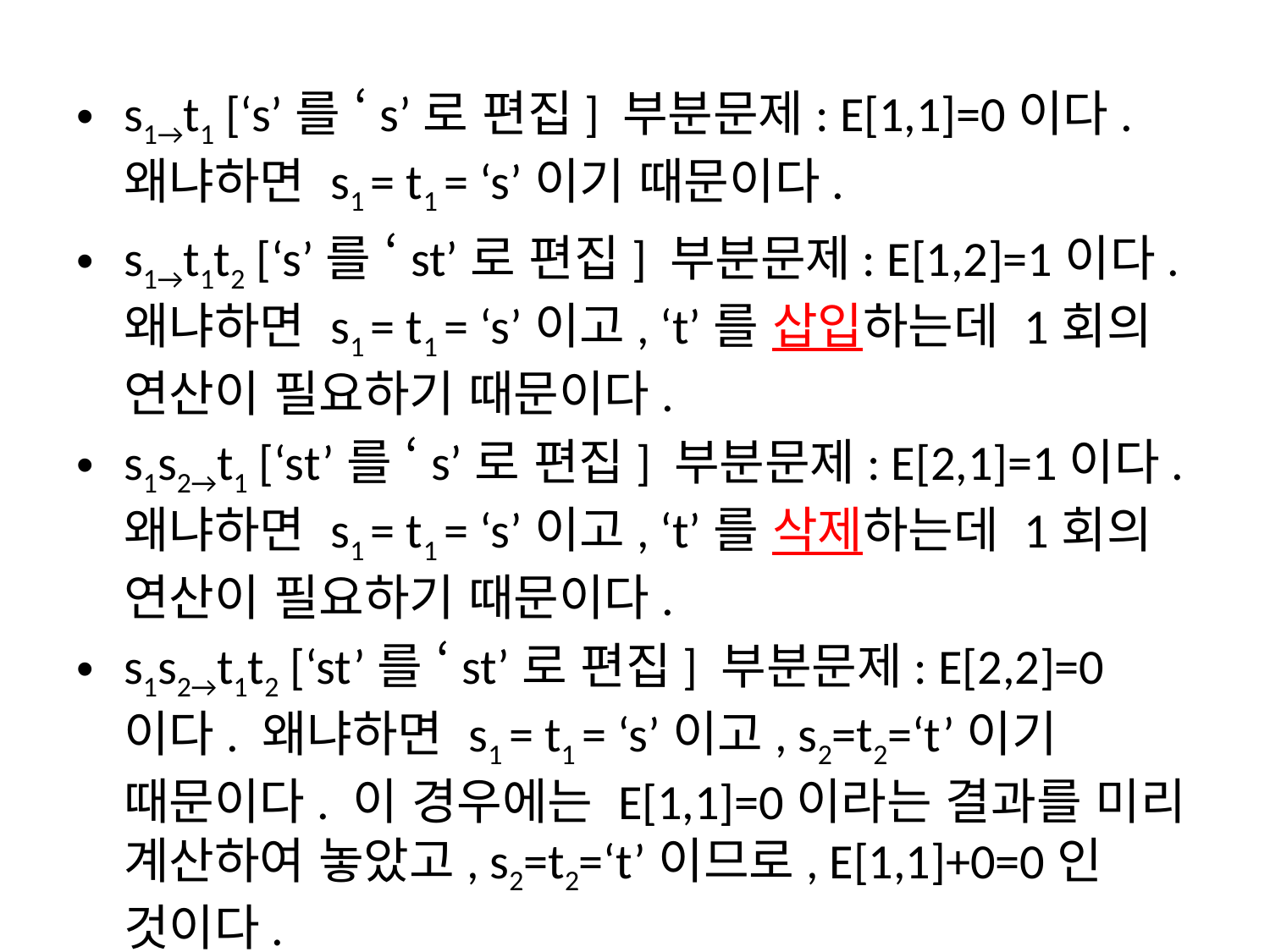

s1→t1 [‘s’를 ‘s’로 편집] 부분문제: E[1,1]=0이다. 왜냐하면 s1 = t1 = ‘s’이기 때문이다.
s1→t1t2 [‘s’를 ‘st’로 편집] 부분문제: E[1,2]=1이다. 왜냐하면 s1 = t1 = ‘s’이고, ‘t’를 삽입하는데 1회의 연산이 필요하기 때문이다.
s1s2→t1 [‘st’를 ‘s’로 편집] 부분문제: E[2,1]=1이다. 왜냐하면 s1 = t1 = ‘s’이고, ‘t’를 삭제하는데 1회의 연산이 필요하기 때문이다.
s1s2→t1t2 [‘st’를 ‘st’로 편집] 부분문제: E[2,2]=0이다. 왜냐하면 s1 = t1 = ‘s’이고, s2=t2=‘t’이기 때문이다. 이 경우에는 E[1,1]=0이라는 결과를 미리 계산하여 놓았고, s2=t2=‘t’이므로, E[1,1]+0=0인 것이다.